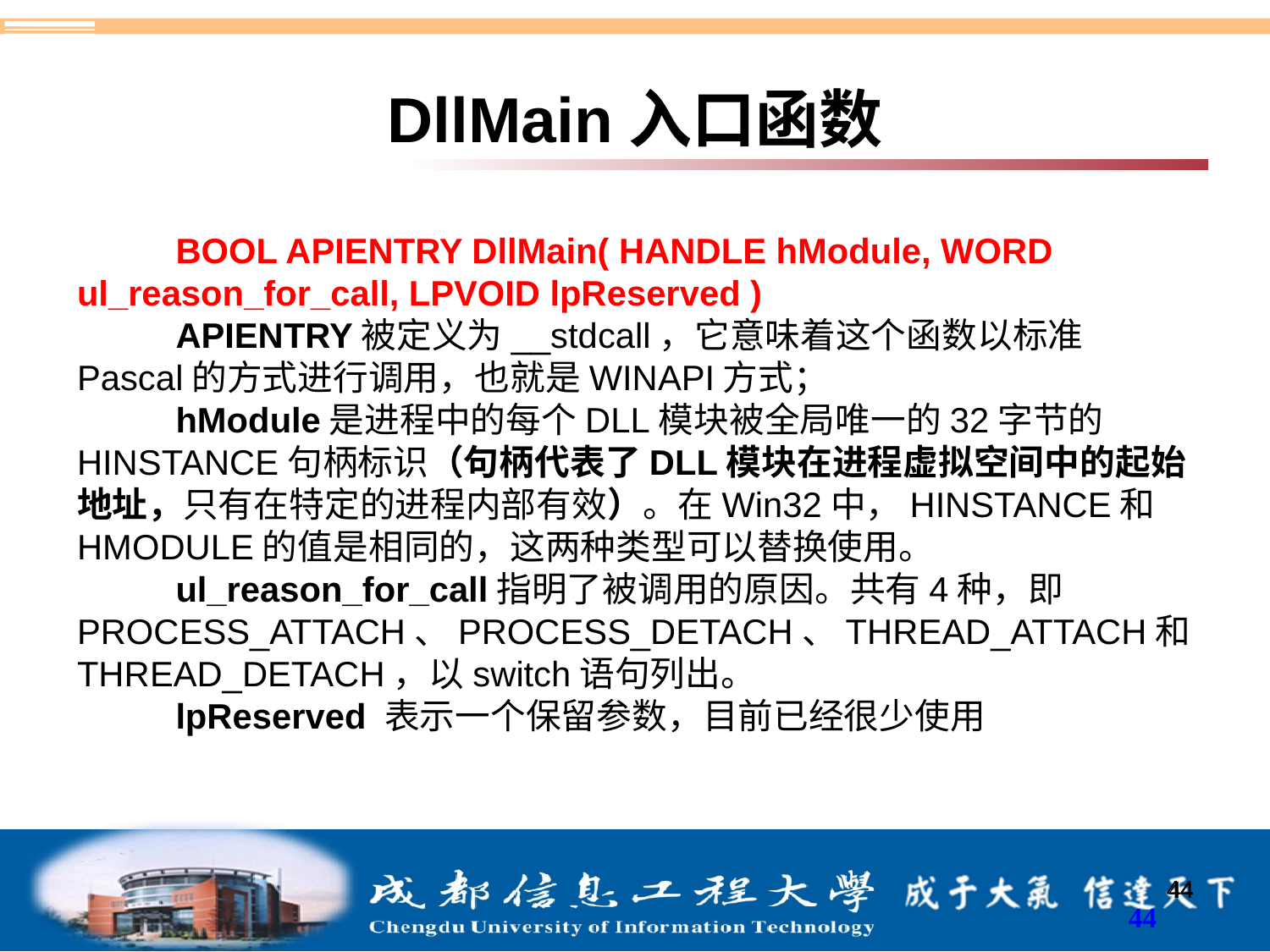

# DllMain入口函数
BOOL APIENTRY DllMain( HANDLE hModule, WORD ul_reason_for_call, LPVOID lpReserved )
APIENTRY被定义为__stdcall，它意味着这个函数以标准Pascal的方式进行调用，也就是WINAPI方式；
hModule是进程中的每个DLL模块被全局唯一的32字节的HINSTANCE句柄标识（句柄代表了DLL模块在进程虚拟空间中的起始地址，只有在特定的进程内部有效）。在Win32中，HINSTANCE和HMODULE的值是相同的，这两种类型可以替换使用。
ul_reason_for_call指明了被调用的原因。共有4种，即PROCESS_ATTACH、PROCESS_DETACH、THREAD_ATTACH和THREAD_DETACH，以switch语句列出。
lpReserved 表示一个保留参数，目前已经很少使用

44